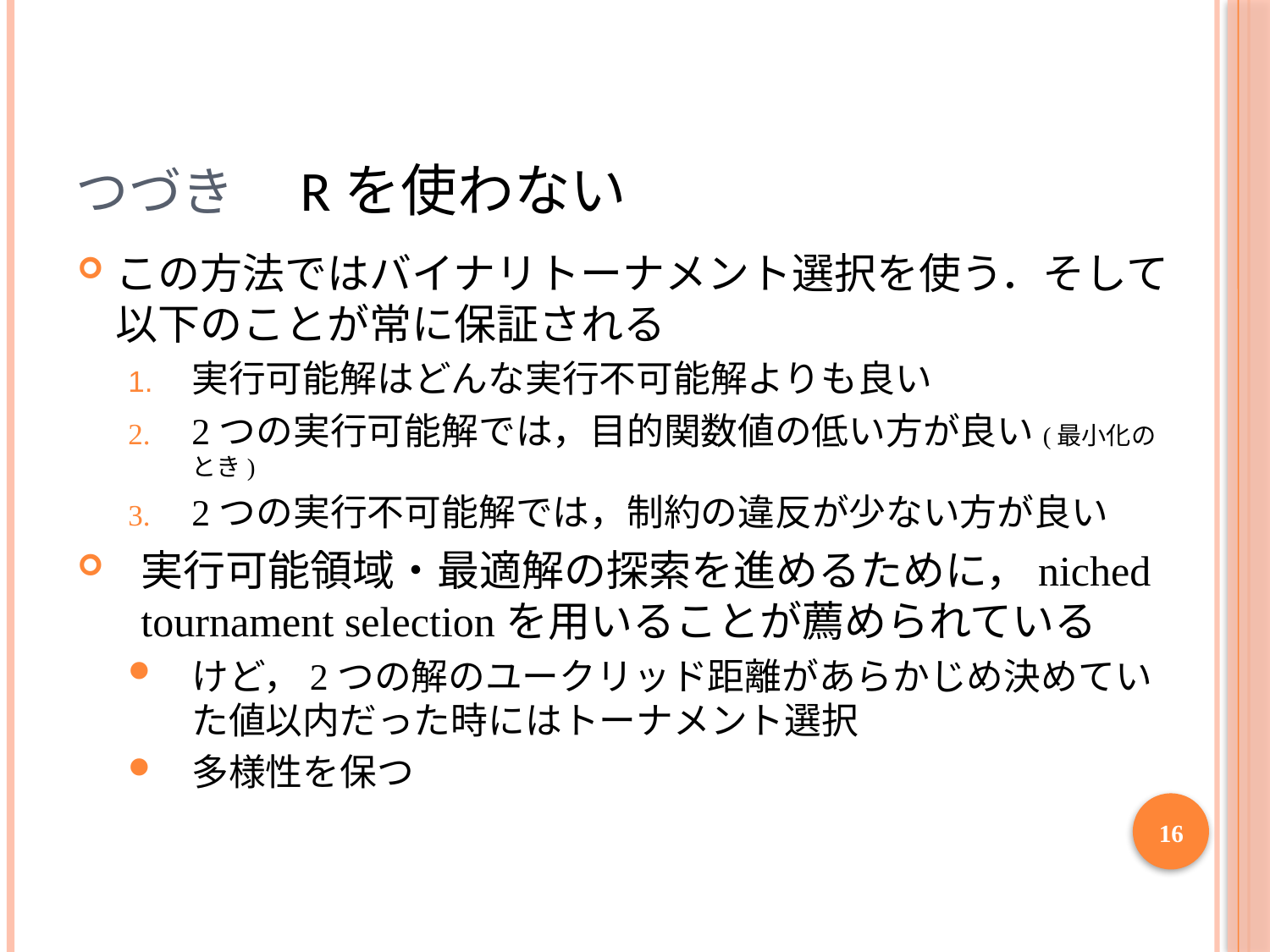

# つづき　Rを使わない
この方法ではバイナリトーナメント選択を使う．そして以下のことが常に保証される
実行可能解はどんな実行不可能解よりも良い
2つの実行可能解では，目的関数値の低い方が良い(最小化のとき)
2つの実行不可能解では，制約の違反が少ない方が良い
実行可能領域・最適解の探索を進めるために，niched tournament selectionを用いることが薦められている
けど，2つの解のユークリッド距離があらかじめ決めていた値以内だった時にはトーナメント選択
多様性を保つ

16